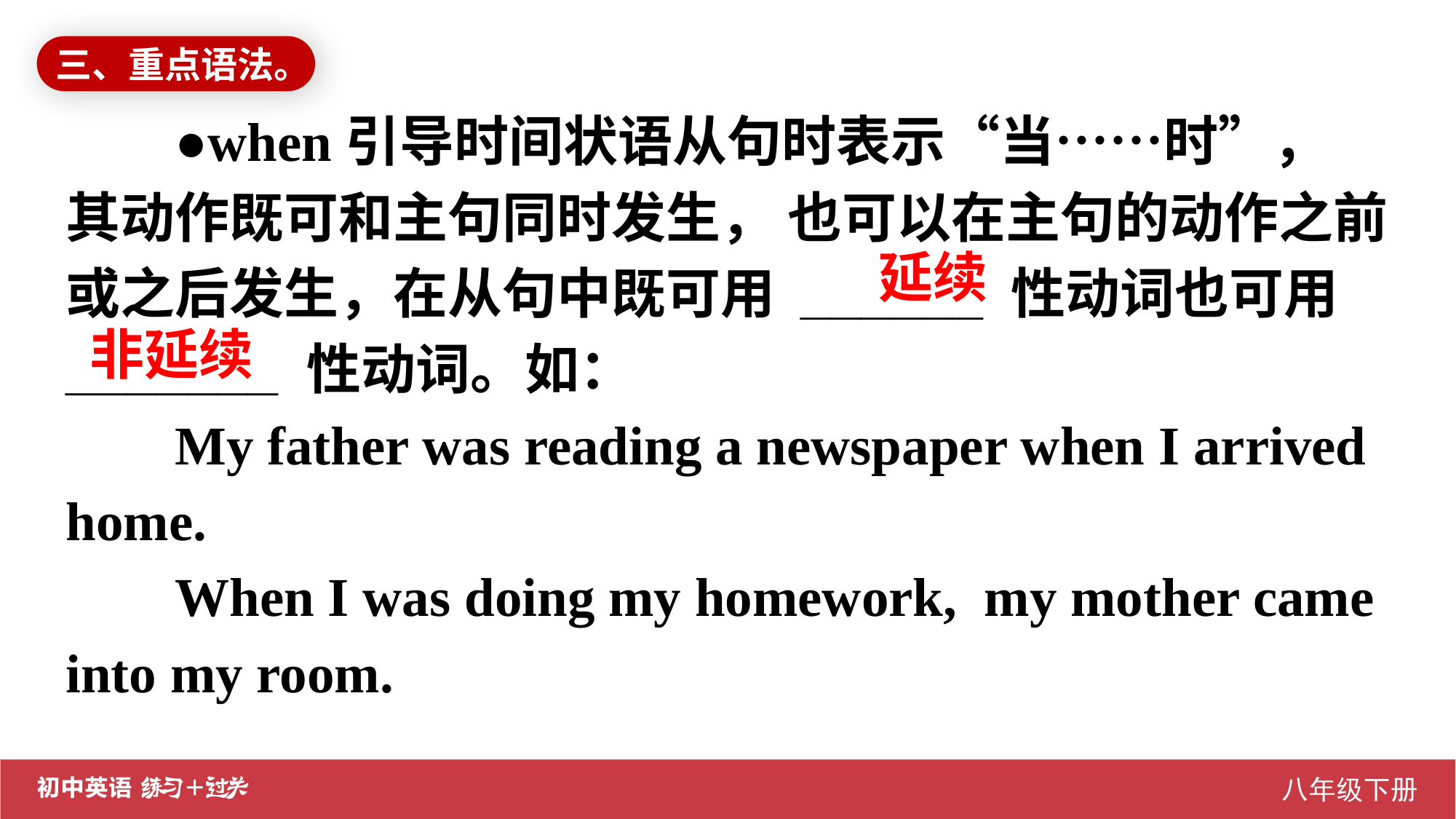

三、重点语法。
●when引导时间状语从句时表示“当……时”， 其动作既可和主句同时发生， 也可以在主句的动作之前或之后发生，在从句中既可用 ______ 性动词也可用   _______ 性动词。如：
My father was reading a newspaper when I arrived home.
When I was doing my homework,  my mother came into my room.
延续
非延续